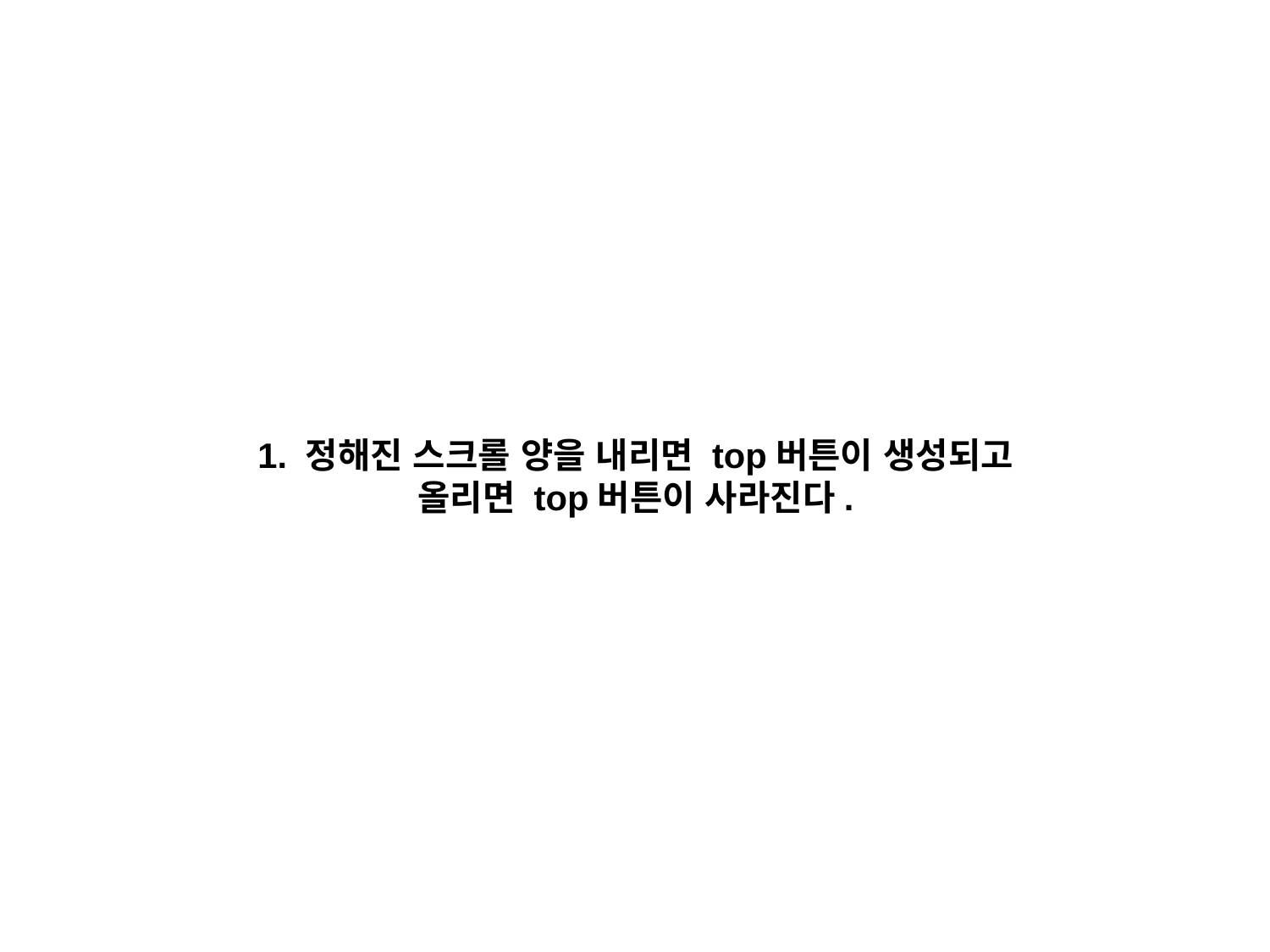

1. 정해진 스크롤 양을 내리면 top버튼이 생성되고
올리면 top버튼이 사라진다.